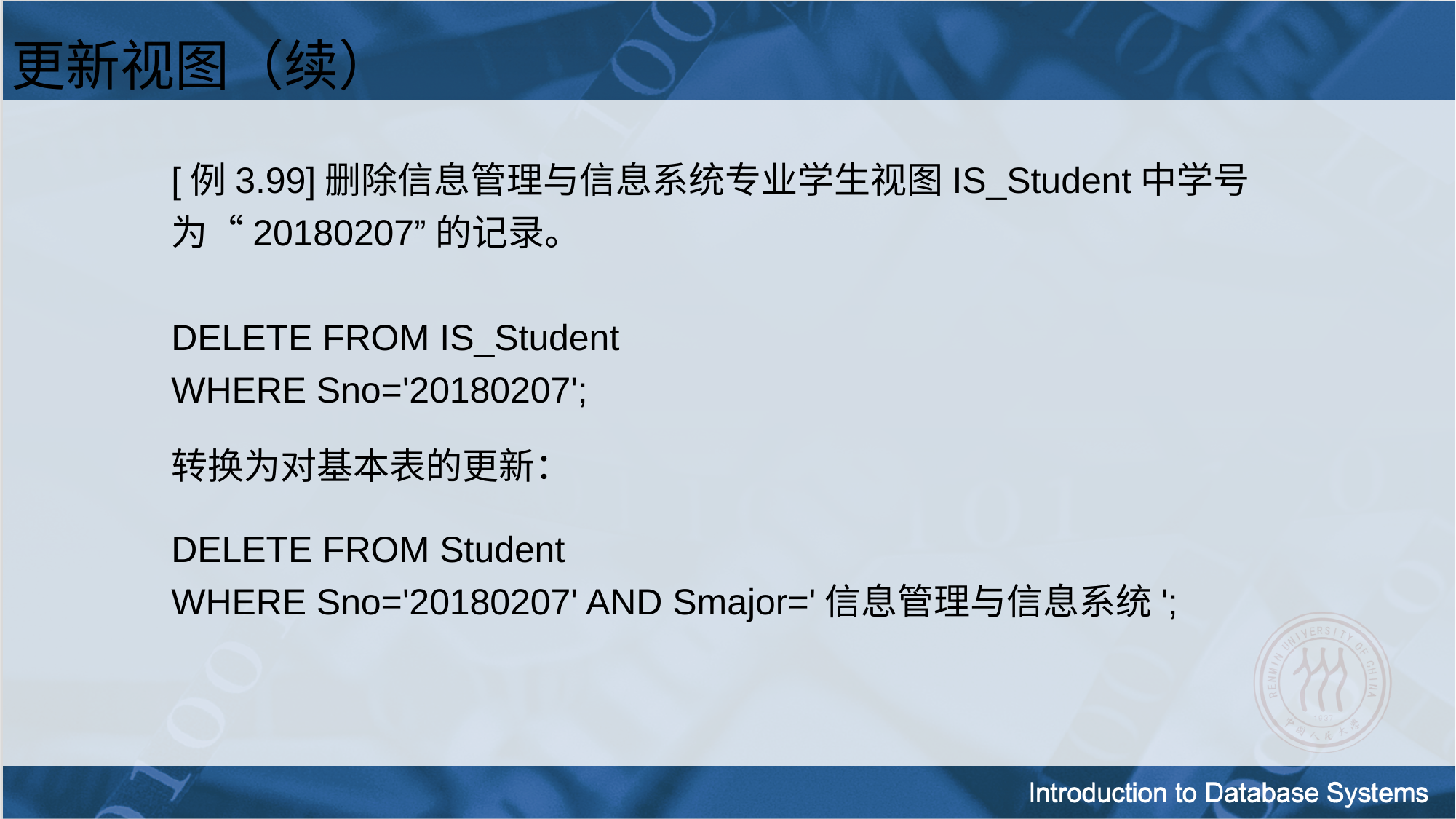

更新视图（续）
[例3.99]删除信息管理与信息系统专业学生视图IS_Student中学号为“20180207”的记录。

DELETE FROM IS_Student
WHERE Sno='20180207';

转换为对基本表的更新：

DELETE FROM Student
WHERE Sno='20180207' AND Smajor='信息管理与信息系统';